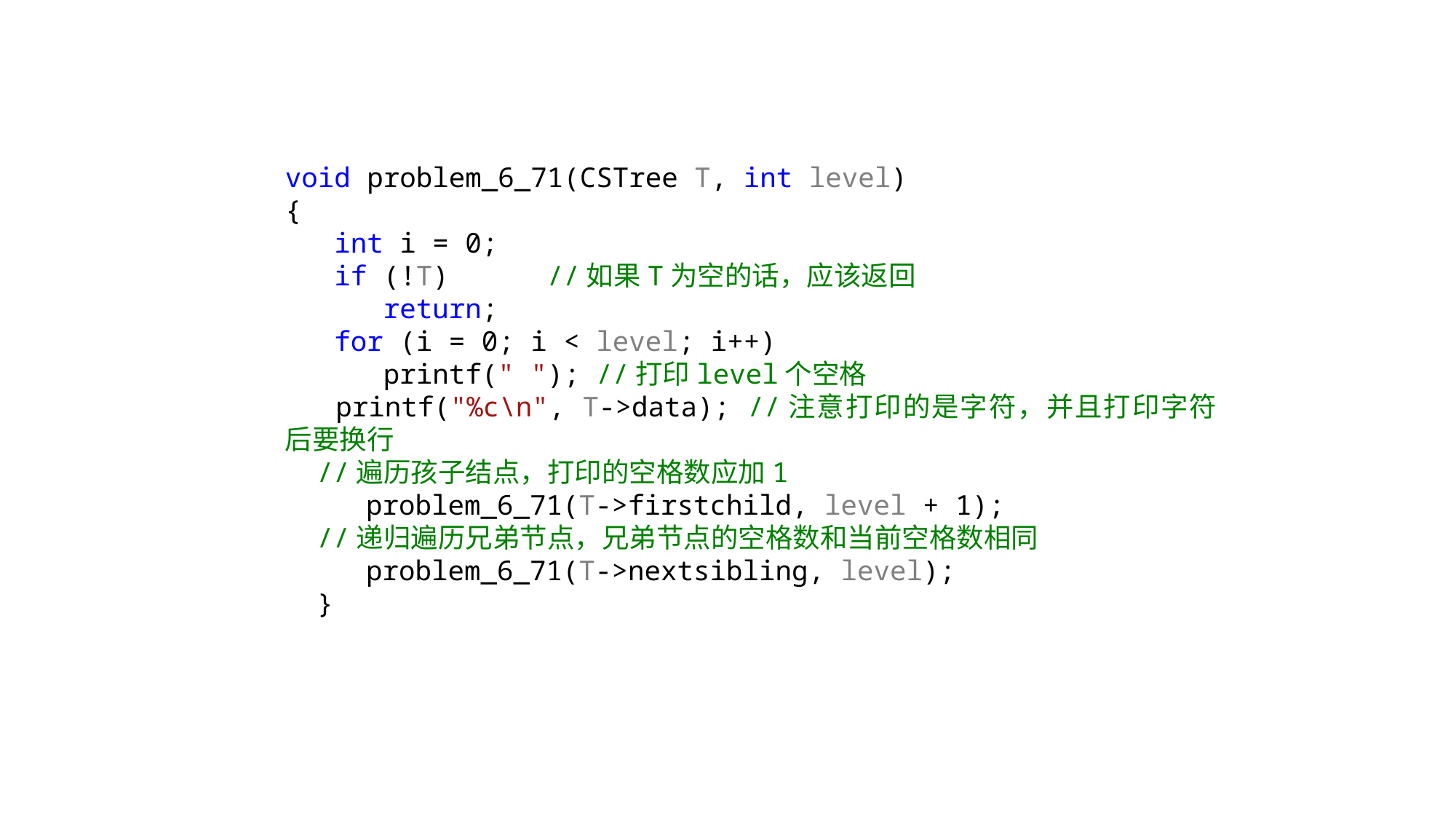

void problem_6_71(CSTree T, int level)
{
   int i = 0;
   if (!T)      //如果T为空的话，应该返回
      return;
   for (i = 0; i < level; i++)
      printf(" "); //打印level个空格
   printf("%c\n", T->data); //注意打印的是字符，并且打印字符后要换行
//遍历孩子结点，打印的空格数应加1
   problem_6_71(T->firstchild, level + 1);
//递归遍历兄弟节点，兄弟节点的空格数和当前空格数相同
   problem_6_71(T->nextsibling, level);
}